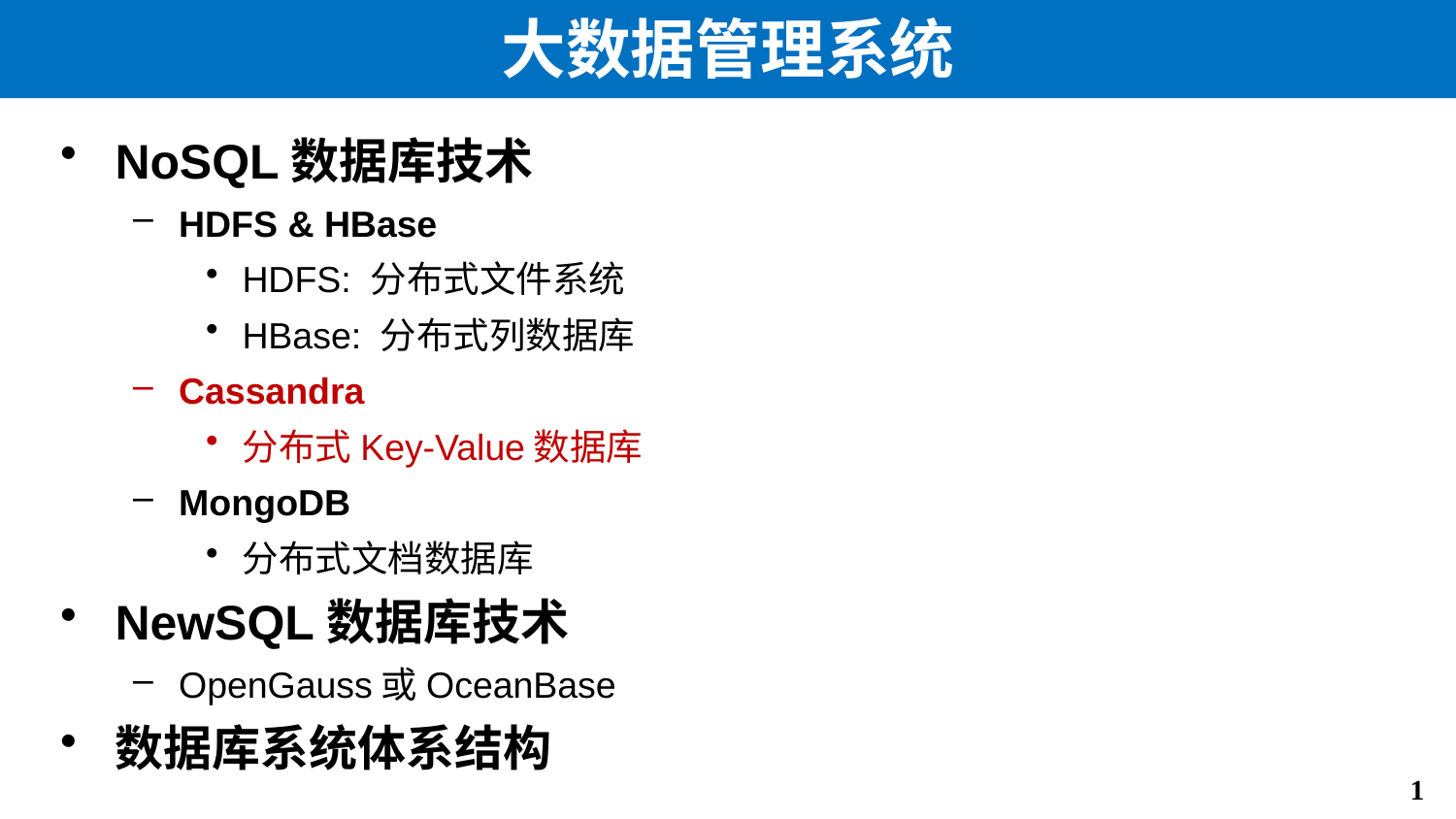

# 大数据管理系统
NoSQL数据库技术
HDFS & HBase
HDFS: 分布式文件系统
HBase: 分布式列数据库
Cassandra
分布式Key-Value数据库
MongoDB
分布式文档数据库
NewSQL数据库技术
OpenGauss或OceanBase
数据库系统体系结构